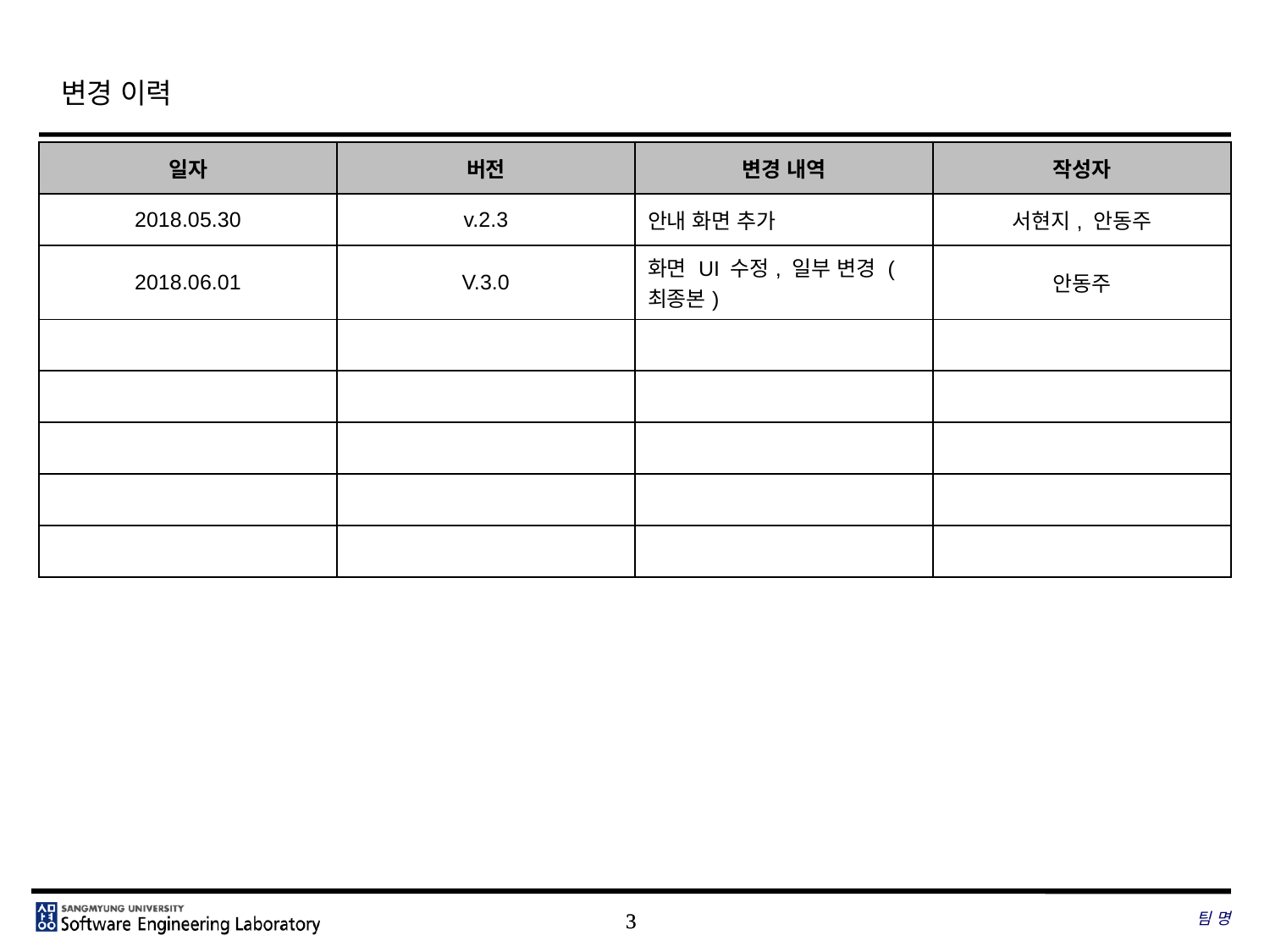

# 변경 이력
| 일자 | 버전 | 변경 내역 | 작성자 |
| --- | --- | --- | --- |
| 2018.05.30 | v.2.3 | 안내 화면 추가 | 서현지, 안동주 |
| 2018.06.01 | V.3.0 | 화면 UI 수정, 일부 변경 (최종본) | 안동주 |
|  |  |  |  |
|  |  |  |  |
|  |  |  |  |
|  |  |  |  |
|  |  |  |  |
팀 명